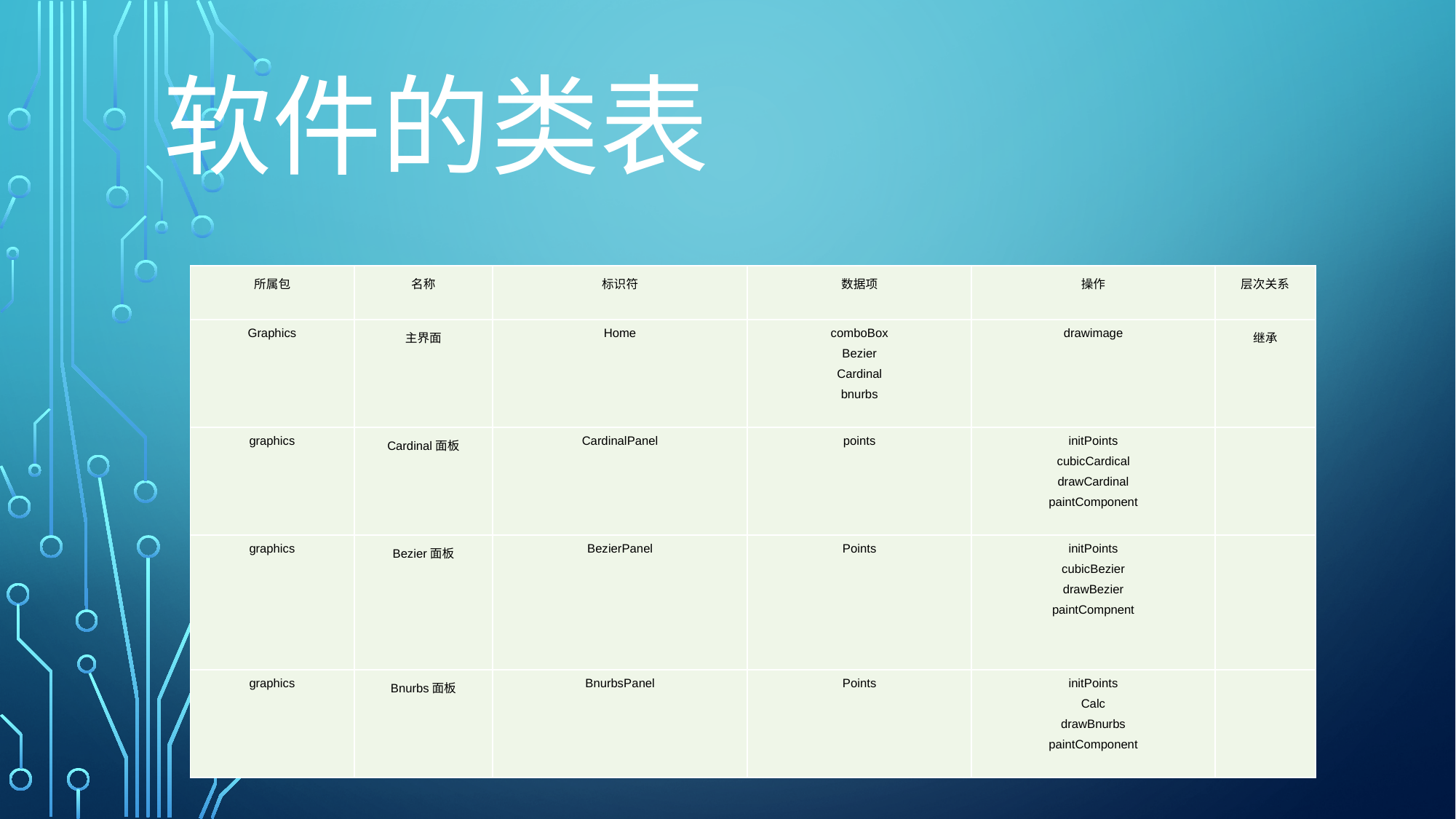

# 软件的类表
| 所属包 | 名称 | 标识符 | 数据项 | 操作 | 层次关系 |
| --- | --- | --- | --- | --- | --- |
| Graphics | 主界面 | Home | comboBox Bezier Cardinal bnurbs | drawimage | 继承 |
| graphics | Cardinal面板 | CardinalPanel | points | initPoints cubicCardical drawCardinal paintComponent |  |
| graphics | Bezier面板 | BezierPanel | Points | initPoints cubicBezier drawBezier paintCompnent |  |
| graphics | Bnurbs面板 | BnurbsPanel | Points | initPoints Calc drawBnurbs paintComponent |  |